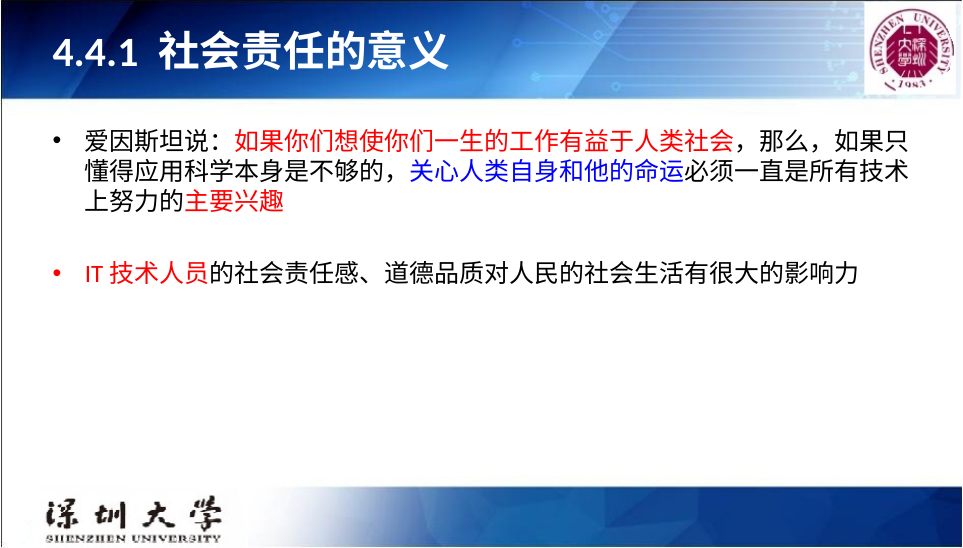

# 4.4.1 社会责任的意义
爱因斯坦说：如果你们想使你们一生的工作有益于人类社会，那么，如果只懂得应用科学本身是不够的，关心人类自身和他的命运必须一直是所有技术上努力的主要兴趣

IT技术人员的社会责任感、道德品质对人民的社会生活有很大的影响力
159